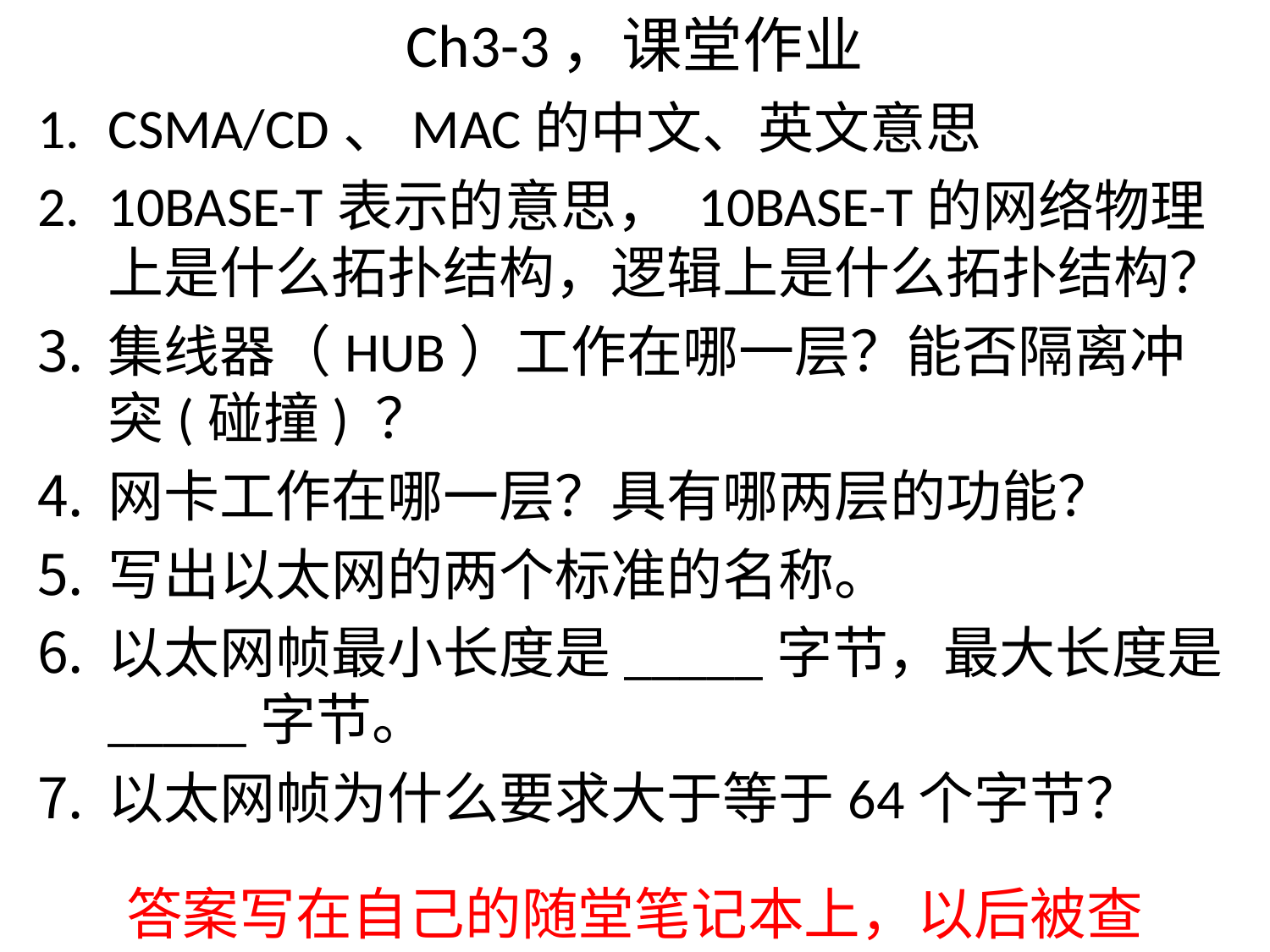

# Ch3-3，课堂作业
CSMA/CD、MAC的中文、英文意思
10BASE-T表示的意思， 10BASE-T的网络物理上是什么拓扑结构，逻辑上是什么拓扑结构？
集线器（HUB）工作在哪一层？能否隔离冲突(碰撞) ？
网卡工作在哪一层？具有哪两层的功能？
写出以太网的两个标准的名称。
以太网帧最小长度是_____字节，最大长度是_____字节。
以太网帧为什么要求大于等于64个字节？
答案写在自己的随堂笔记本上，以后被查